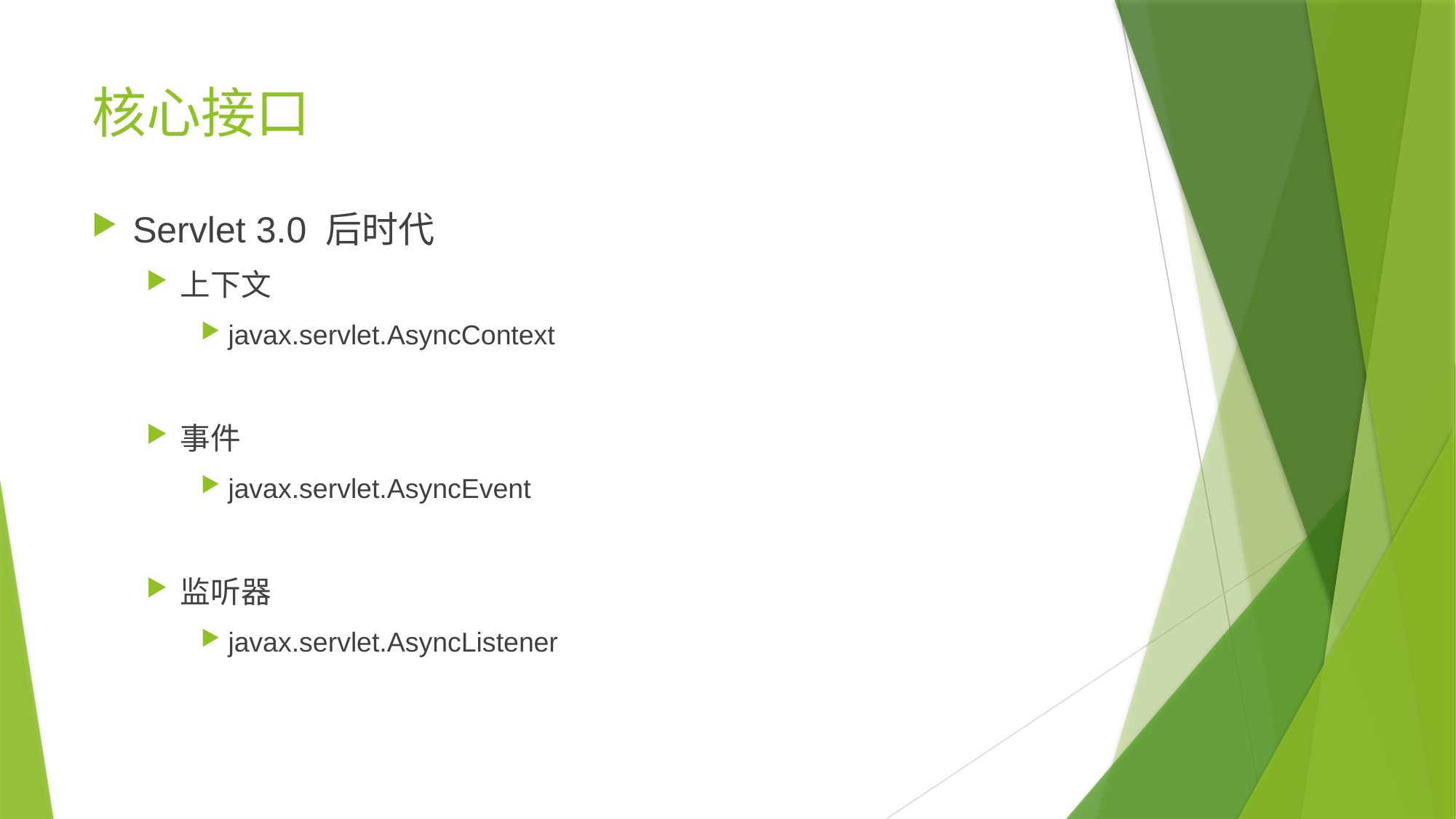

# 核心接口
Servlet 3.0 后时代
上下文
javax.servlet.AsyncContext

事件
javax.servlet.AsyncEvent

监听器
javax.servlet.AsyncListener